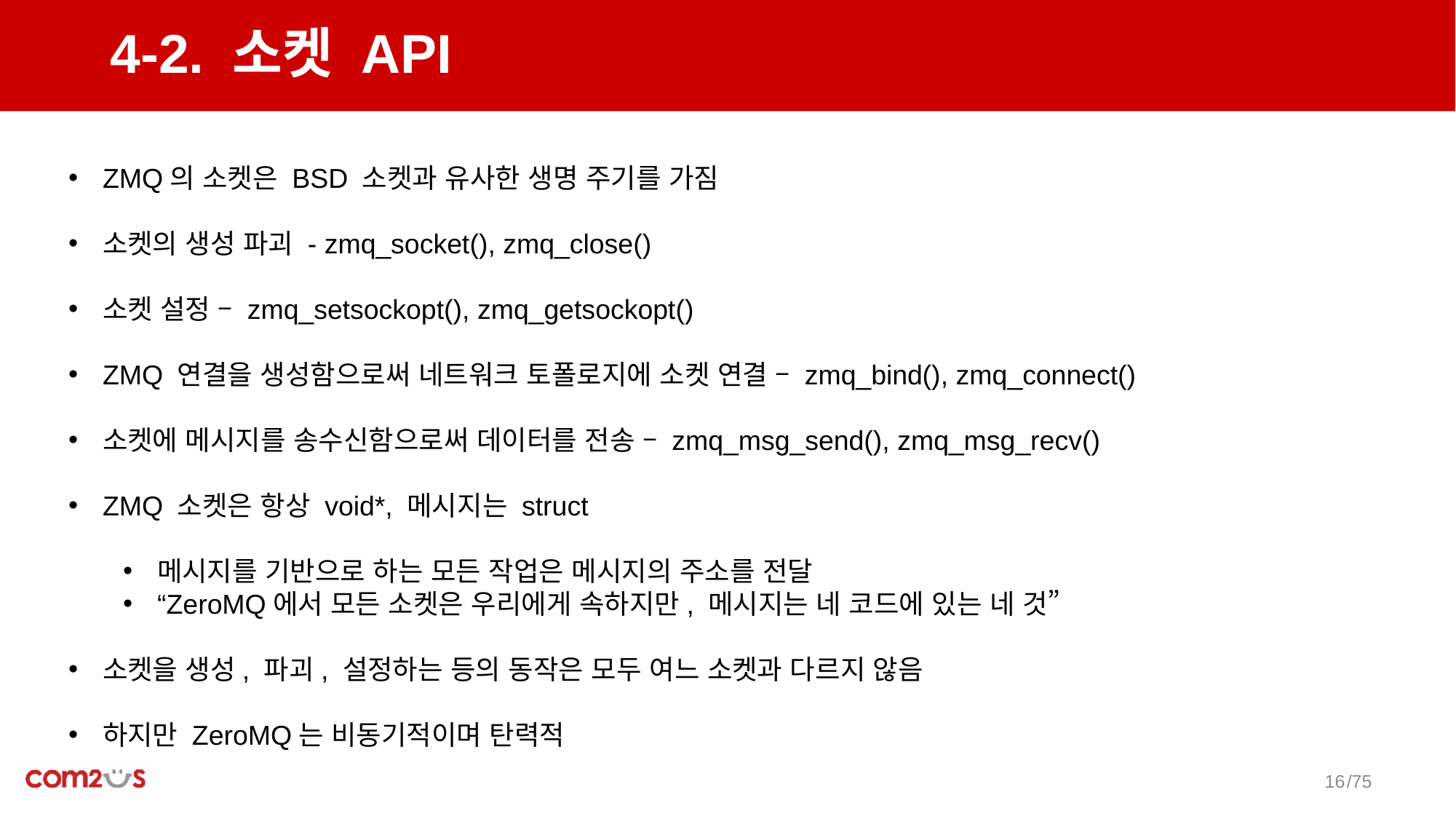

# 4-2. 소켓 API
ZMQ의 소켓은 BSD 소켓과 유사한 생명 주기를 가짐

소켓의 생성 파괴 - zmq_socket(), zmq_close()

소켓 설정 – zmq_setsockopt(), zmq_getsockopt()

ZMQ 연결을 생성함으로써 네트워크 토폴로지에 소켓 연결 – zmq_bind(), zmq_connect()

소켓에 메시지를 송수신함으로써 데이터를 전송 – zmq_msg_send(), zmq_msg_recv()

ZMQ 소켓은 항상 void*, 메시지는 struct

메시지를 기반으로 하는 모든 작업은 메시지의 주소를 전달
“ZeroMQ에서 모든 소켓은 우리에게 속하지만, 메시지는 네 코드에 있는 네 것”

소켓을 생성, 파괴, 설정하는 등의 동작은 모두 여느 소켓과 다르지 않음

하지만 ZeroMQ는 비동기적이며 탄력적
16